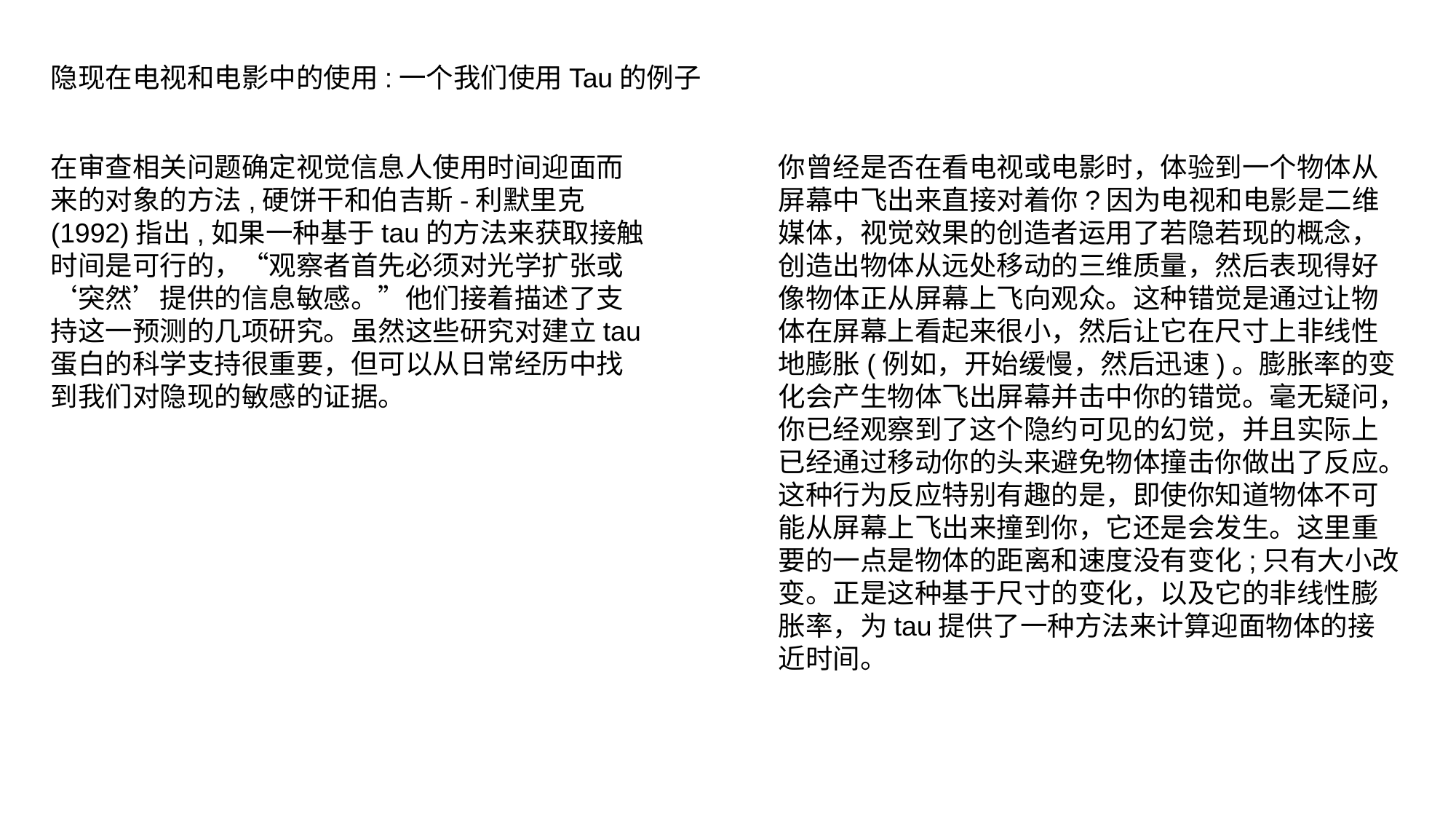

隐现在电视和电影中的使用:一个我们使用Tau的例子
在审查相关问题确定视觉信息人使用时间迎面而来的对象的方法,硬饼干和伯吉斯-利默里克(1992)指出,如果一种基于tau的方法来获取接触时间是可行的，“观察者首先必须对光学扩张或‘突然’提供的信息敏感。”他们接着描述了支持这一预测的几项研究。虽然这些研究对建立tau蛋白的科学支持很重要，但可以从日常经历中找到我们对隐现的敏感的证据。
你曾经是否在看电视或电影时，体验到一个物体从屏幕中飞出来直接对着你?因为电视和电影是二维媒体，视觉效果的创造者运用了若隐若现的概念，创造出物体从远处移动的三维质量，然后表现得好像物体正从屏幕上飞向观众。这种错觉是通过让物体在屏幕上看起来很小，然后让它在尺寸上非线性地膨胀(例如，开始缓慢，然后迅速)。膨胀率的变化会产生物体飞出屏幕并击中你的错觉。毫无疑问，你已经观察到了这个隐约可见的幻觉，并且实际上已经通过移动你的头来避免物体撞击你做出了反应。这种行为反应特别有趣的是，即使你知道物体不可能从屏幕上飞出来撞到你，它还是会发生。这里重要的一点是物体的距离和速度没有变化;只有大小改变。正是这种基于尺寸的变化，以及它的非线性膨胀率，为tau提供了一种方法来计算迎面物体的接近时间。